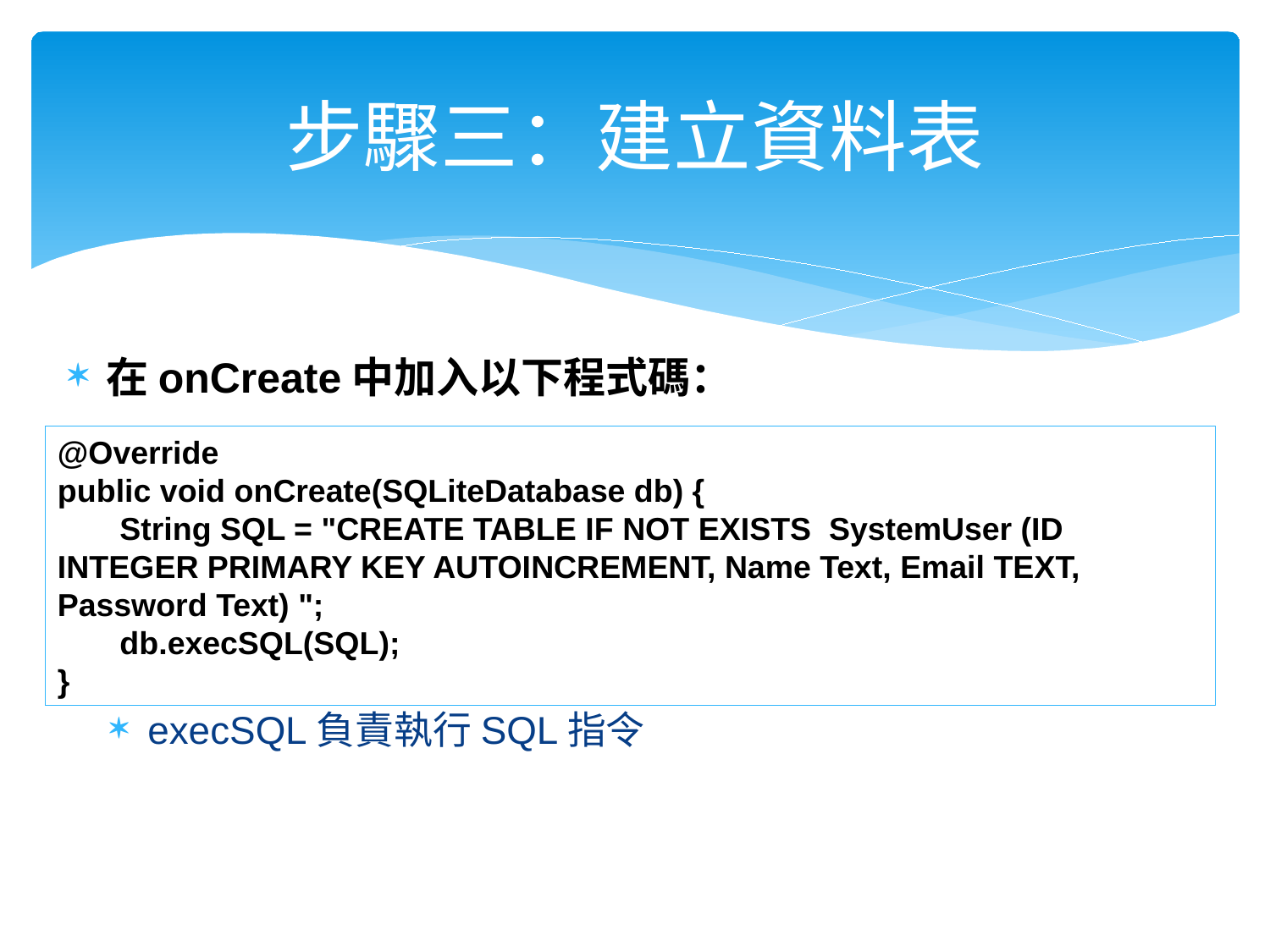

# 步驟三：建立資料表
在onCreate中加入以下程式碼：

execSQL負責執行SQL指令
@Override
public void onCreate(SQLiteDatabase db) {
       String SQL = "CREATE TABLE IF NOT EXISTS  SystemUser (ID INTEGER PRIMARY KEY AUTOINCREMENT, Name Text, Email TEXT, Password Text) ";
       db.execSQL(SQL);
}